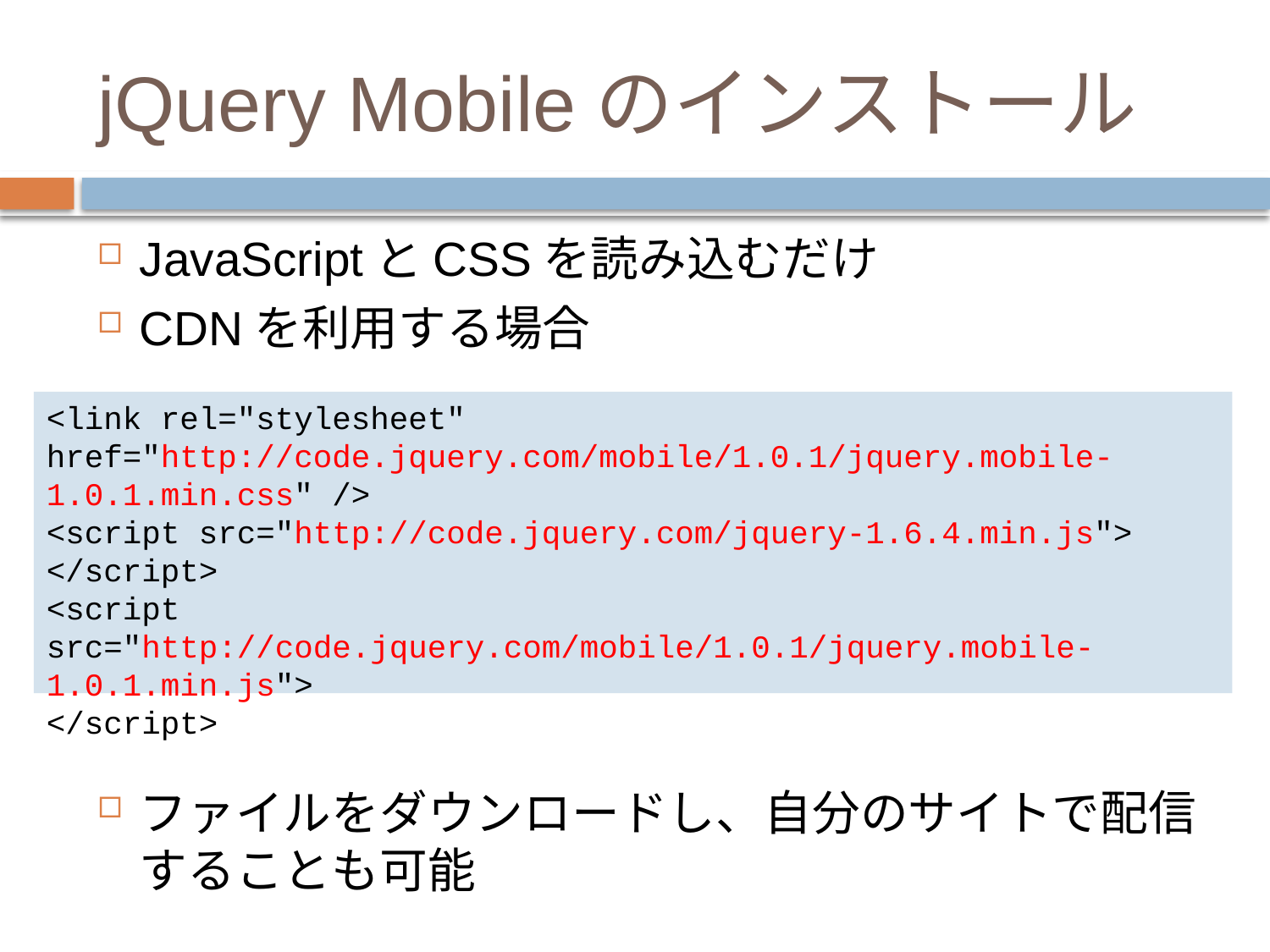

# jQuery Mobileのインストール
JavaScriptとCSSを読み込むだけ
CDNを利用する場合

ファイルをダウンロードし、自分のサイトで配信することも可能
<link rel="stylesheet" href="http://code.jquery.com/mobile/1.0.1/jquery.mobile-1.0.1.min.css" />
<script src="http://code.jquery.com/jquery-1.6.4.min.js">
</script>
<script src="http://code.jquery.com/mobile/1.0.1/jquery.mobile-1.0.1.min.js">
</script>